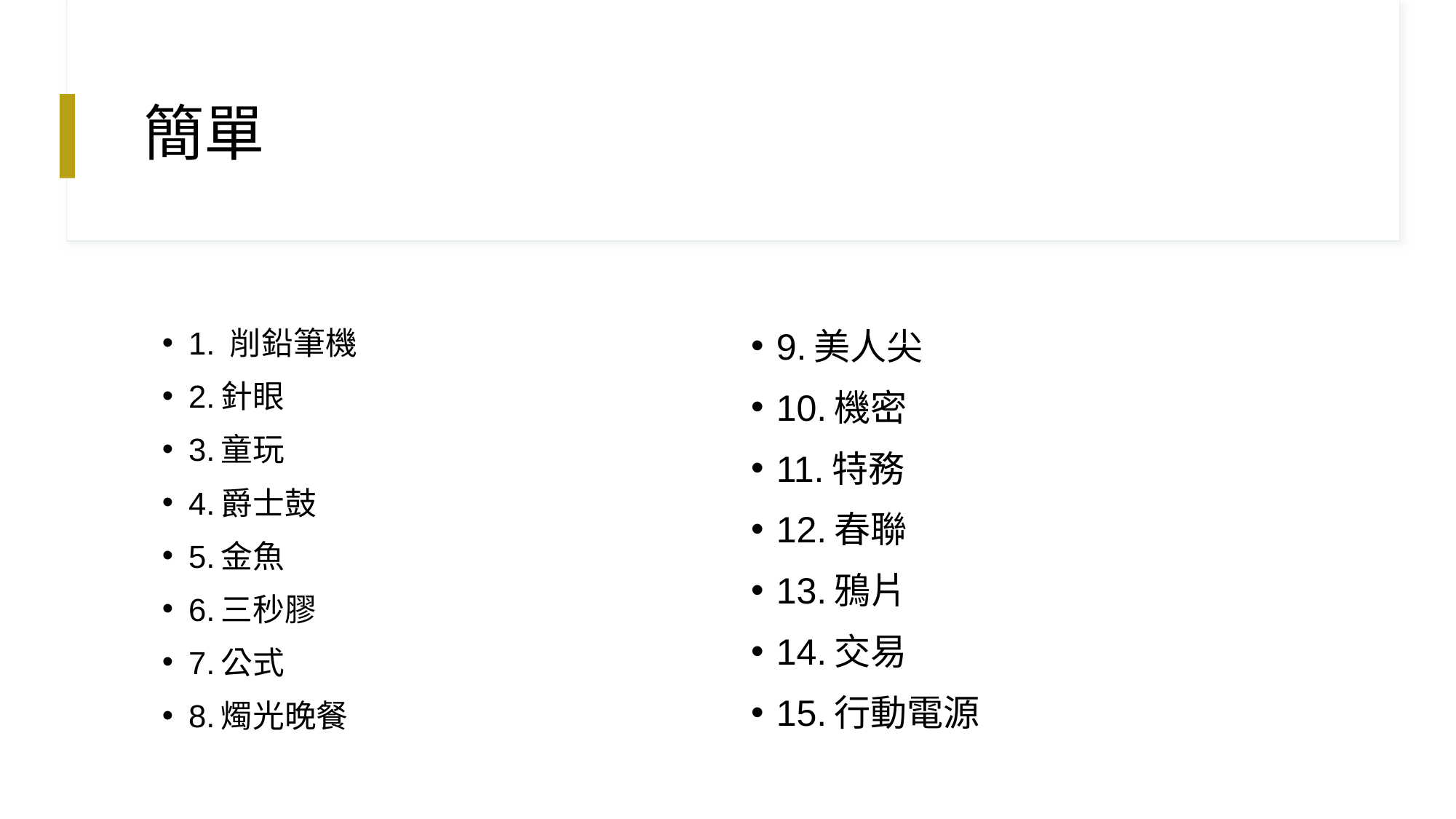

# 簡單
9.美人尖
10.機密
11.特務
12.春聯
13.鴉片
14.交易
15.行動電源
1. 削鉛筆機
2.針眼
3.童玩
4.爵士鼓
5.金魚
6.三秒膠
7.公式
8.燭光晚餐